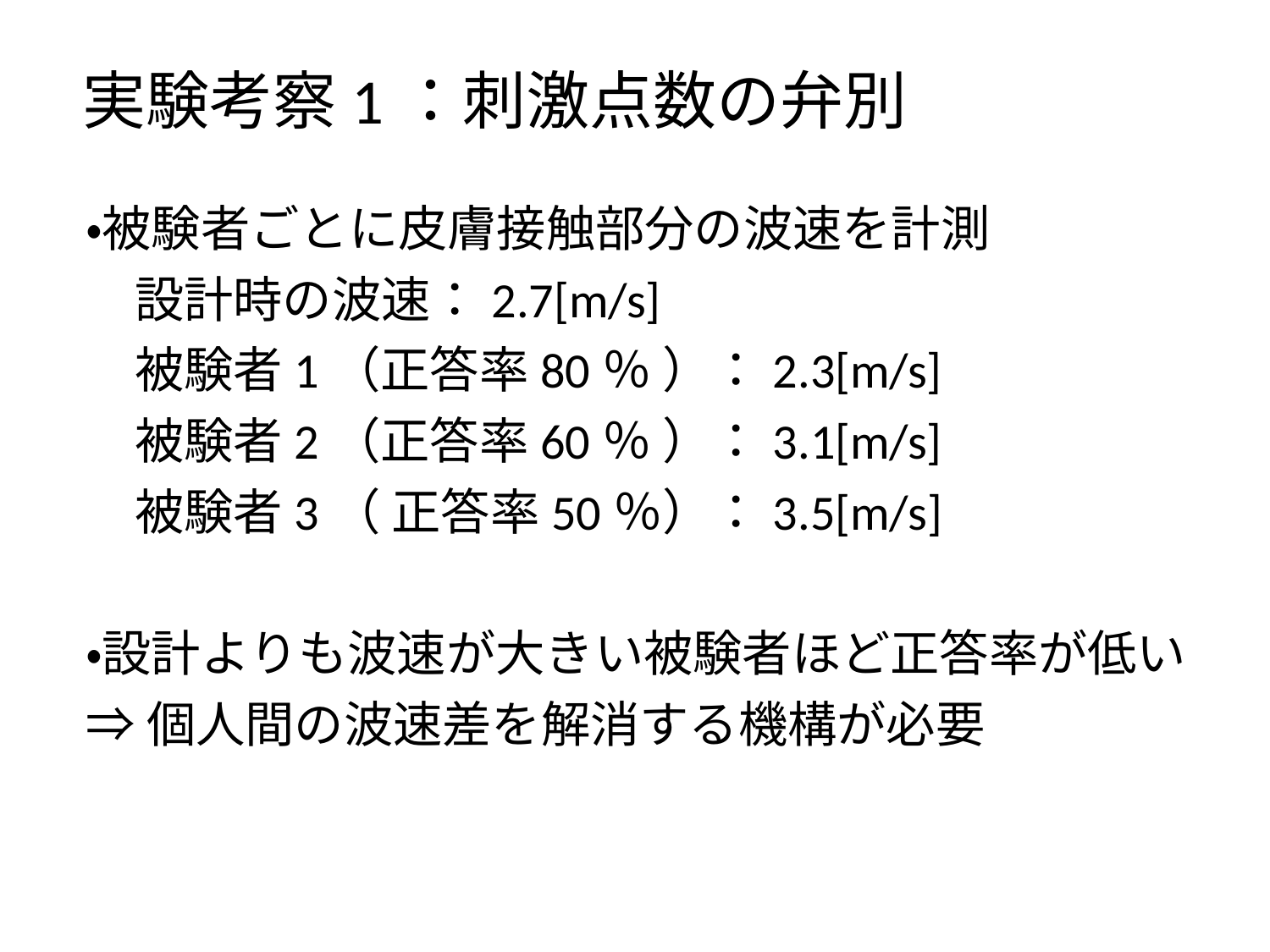

実験考察1：刺激点数の弁別
・被験者ごとに皮膚接触部分の波速を計測
　設計時の波速：2.7[m/s]
　被験者1（正答率80％ ）：2.3[m/s]
　被験者2（正答率60％ ）：3.1[m/s]
　被験者3（ 正答率50％）：3.5[m/s]

・設計よりも波速が大きい被験者ほど正答率が低い
⇒個人間の波速差を解消する機構が必要